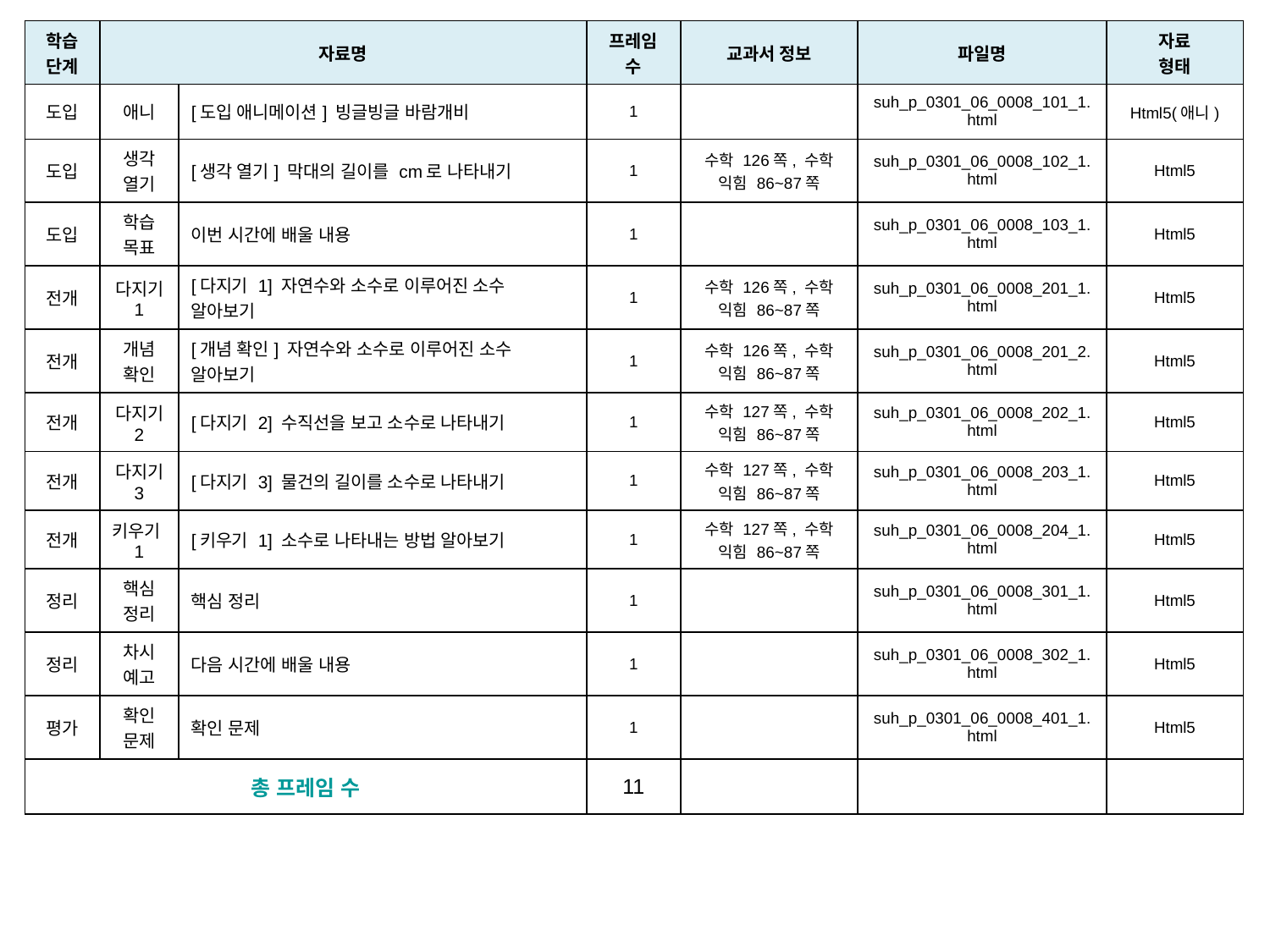

| 학습 단계 | 자료명 |  | 프레임 수 | 교과서 정보 | 파일명 | 자료 형태 |
| --- | --- | --- | --- | --- | --- | --- |
| 도입 | 애니 | [도입 애니메이션] 빙글빙글 바람개비 | 1 |  | suh\_p\_0301\_06\_0008\_101\_1.html | Html5(애니) |
| 도입 | 생각 열기 | [생각 열기] 막대의 길이를 cm로 나타내기 | 1 | 수학 126쪽, 수학 익힘 86~87쪽 | suh\_p\_0301\_06\_0008\_102\_1.html | Html5 |
| 도입 | 학습 목표 | 이번 시간에 배울 내용 | 1 |  | suh\_p\_0301\_06\_0008\_103\_1.html | Html5 |
| 전개 | 다지기 1 | [다지기 1] 자연수와 소수로 이루어진 소수 알아보기 | 1 | 수학 126쪽, 수학 익힘 86~87쪽 | suh\_p\_0301\_06\_0008\_201\_1.html | Html5 |
| 전개 | 개념 확인 | [개념 확인] 자연수와 소수로 이루어진 소수 알아보기 | 1 | 수학 126쪽, 수학 익힘 86~87쪽 | suh\_p\_0301\_06\_0008\_201\_2.html | Html5 |
| 전개 | 다지기 2 | [다지기 2] 수직선을 보고 소수로 나타내기 | 1 | 수학 127쪽, 수학 익힘 86~87쪽 | suh\_p\_0301\_06\_0008\_202\_1.html | Html5 |
| 전개 | 다지기 3 | [다지기 3] 물건의 길이를 소수로 나타내기 | 1 | 수학 127쪽, 수학 익힘 86~87쪽 | suh\_p\_0301\_06\_0008\_203\_1.html | Html5 |
| 전개 | 키우기1 | [키우기 1] 소수로 나타내는 방법 알아보기 | 1 | 수학 127쪽, 수학 익힘 86~87쪽 | suh\_p\_0301\_06\_0008\_204\_1.html | Html5 |
| 정리 | 핵심 정리 | 핵심 정리 | 1 |  | suh\_p\_0301\_06\_0008\_301\_1.html | Html5 |
| 정리 | 차시 예고 | 다음 시간에 배울 내용 | 1 |  | suh\_p\_0301\_06\_0008\_302\_1.html | Html5 |
| 평가 | 확인 문제 | 확인 문제 | 1 |  | suh\_p\_0301\_06\_0008\_401\_1.html | Html5 |
| 총 프레임 수 |  |  | 11 |  |  |  |